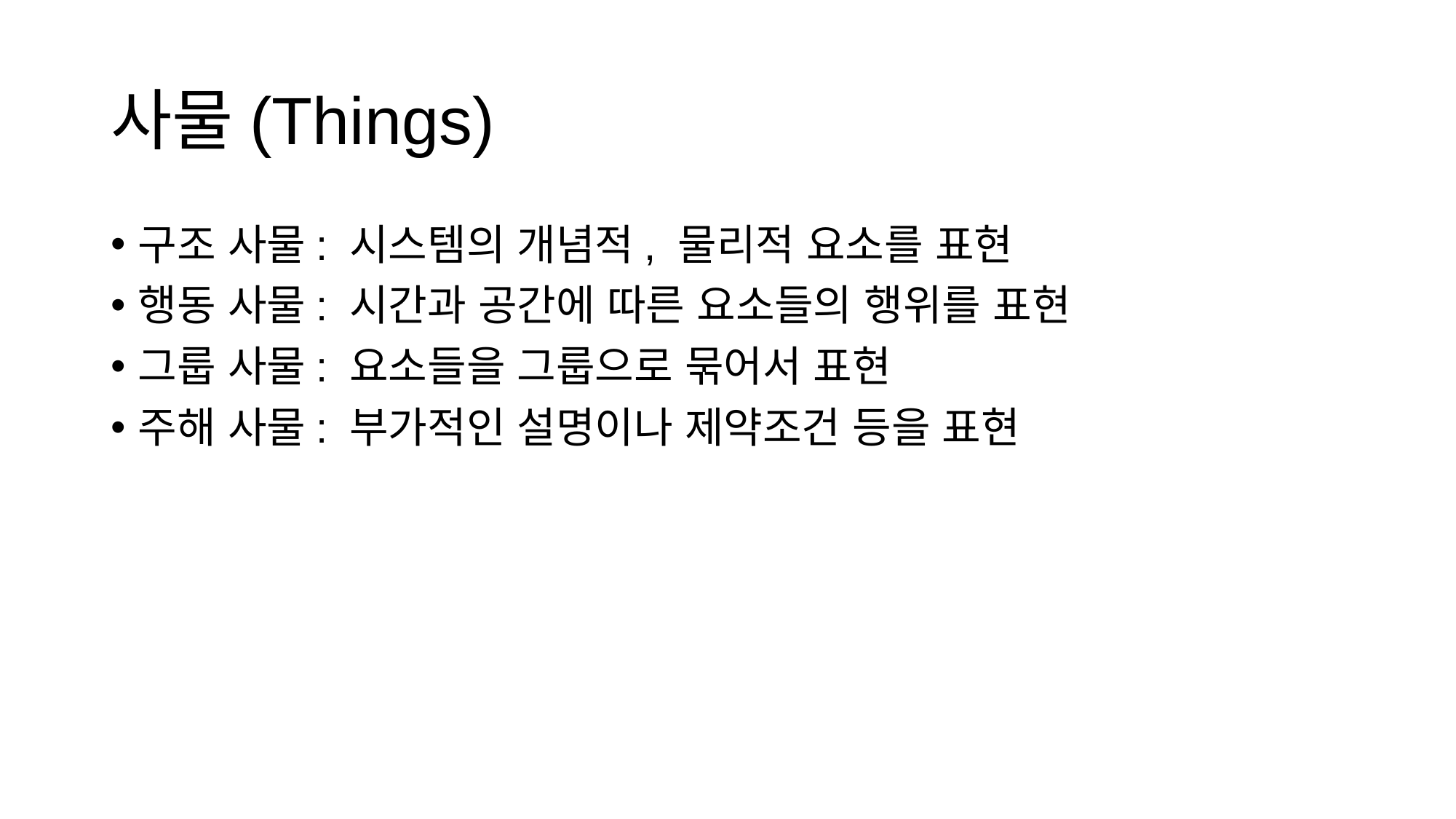

# 사물(Things)
구조 사물: 시스템의 개념적, 물리적 요소를 표현
행동 사물: 시간과 공간에 따른 요소들의 행위를 표현
그룹 사물: 요소들을 그룹으로 묶어서 표현
주해 사물: 부가적인 설명이나 제약조건 등을 표현